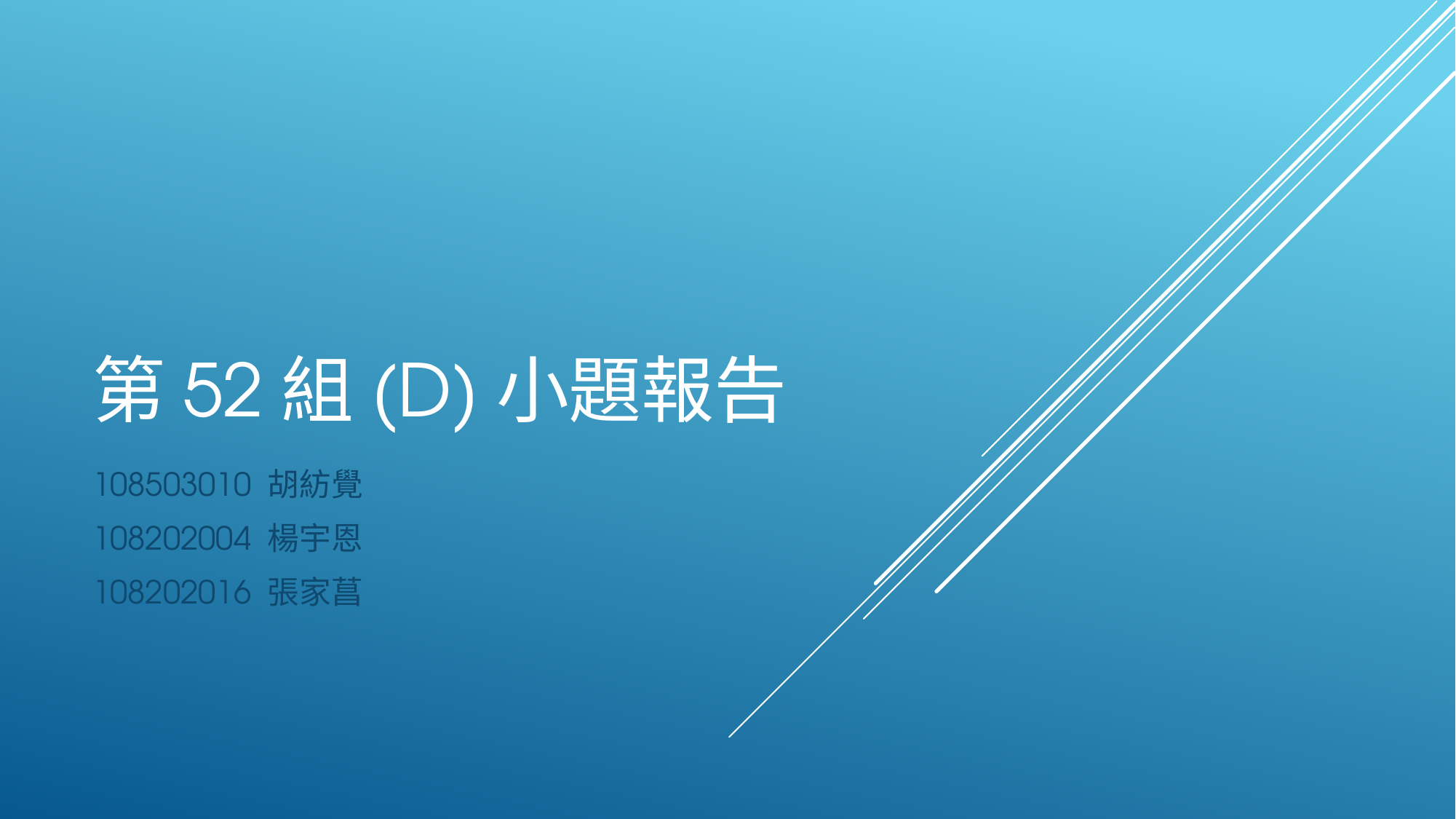

# 第52組(D)小題報告
108503010 胡紡覺
108202004 楊宇恩
108202016 張家菖